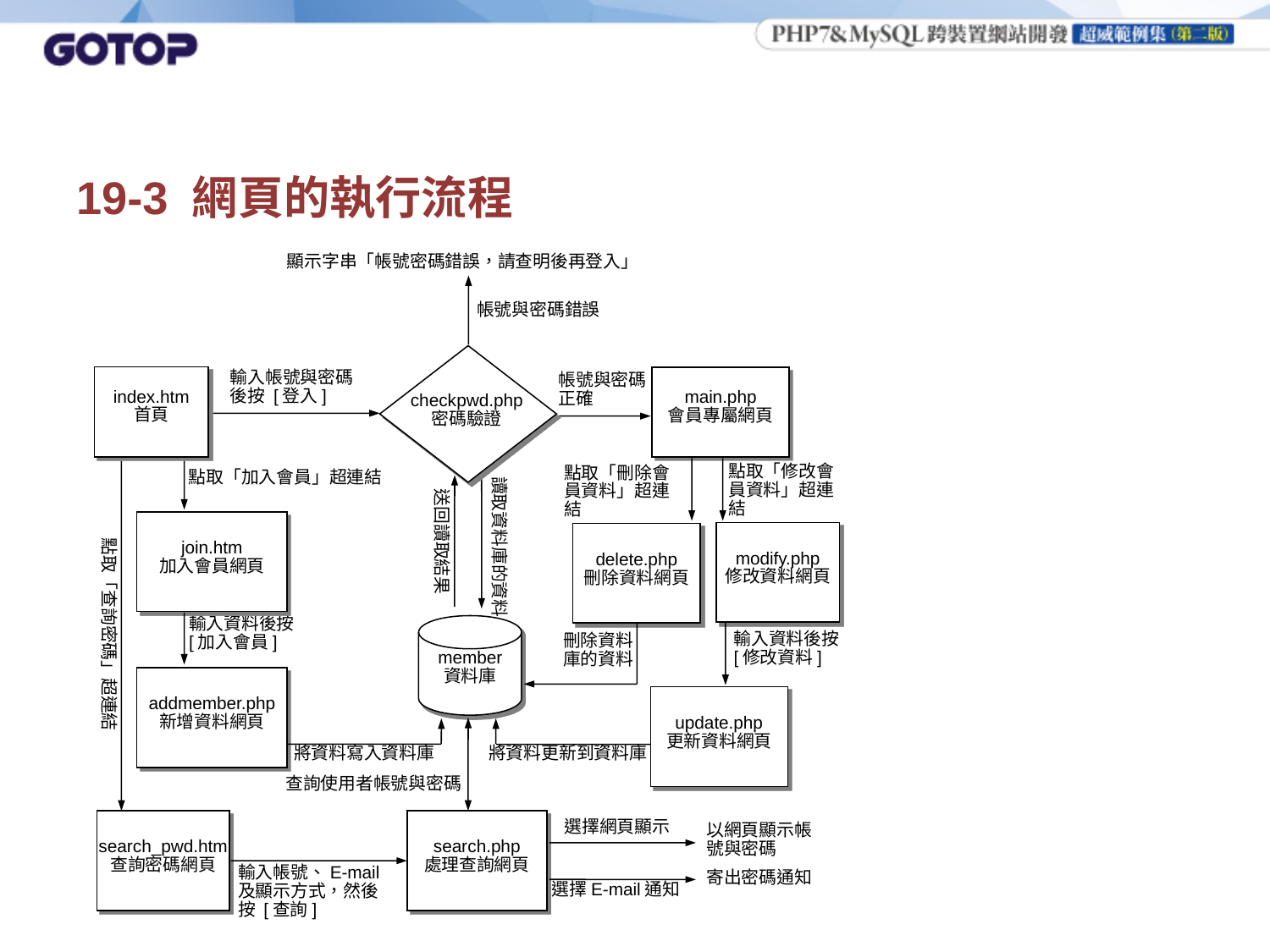

# 19-3 網頁的執行流程

顯示字串「帳號密碼錯誤，請查明後再登入」

帳號與密碼錯誤

index.htm
首頁

main.php
會員專屬網頁
輸入帳號與密碼後按 [登入]
帳號與密碼正確
checkpwd.php
密碼驗證

點取「查詢密碼」超連結

點取「修改會員資料」超連結
點取「刪除會員資料」超連結
點取「加入會員」超連結

送回讀取結果
讀取資料庫的資料

join.htm
加入會員網頁

modify.php
修改資料網頁

delete.php
刪除資料網頁

輸入資料後按 [加入會員]
member
資料庫

輸入資料後按[修改資料]
刪除資料庫的資料

addmember.php
新增資料網頁

update.php
更新資料網頁

將資料寫入資料庫
將資料更新到資料庫

查詢使用者帳號與密碼

search_pwd.htm
查詢密碼網頁

search.php
處理查詢網頁
選擇網頁顯示
以網頁顯示帳號與密碼

輸入帳號、E-mail及顯示方式，然後按 [查詢]
寄出密碼通知

選擇E-mail通知